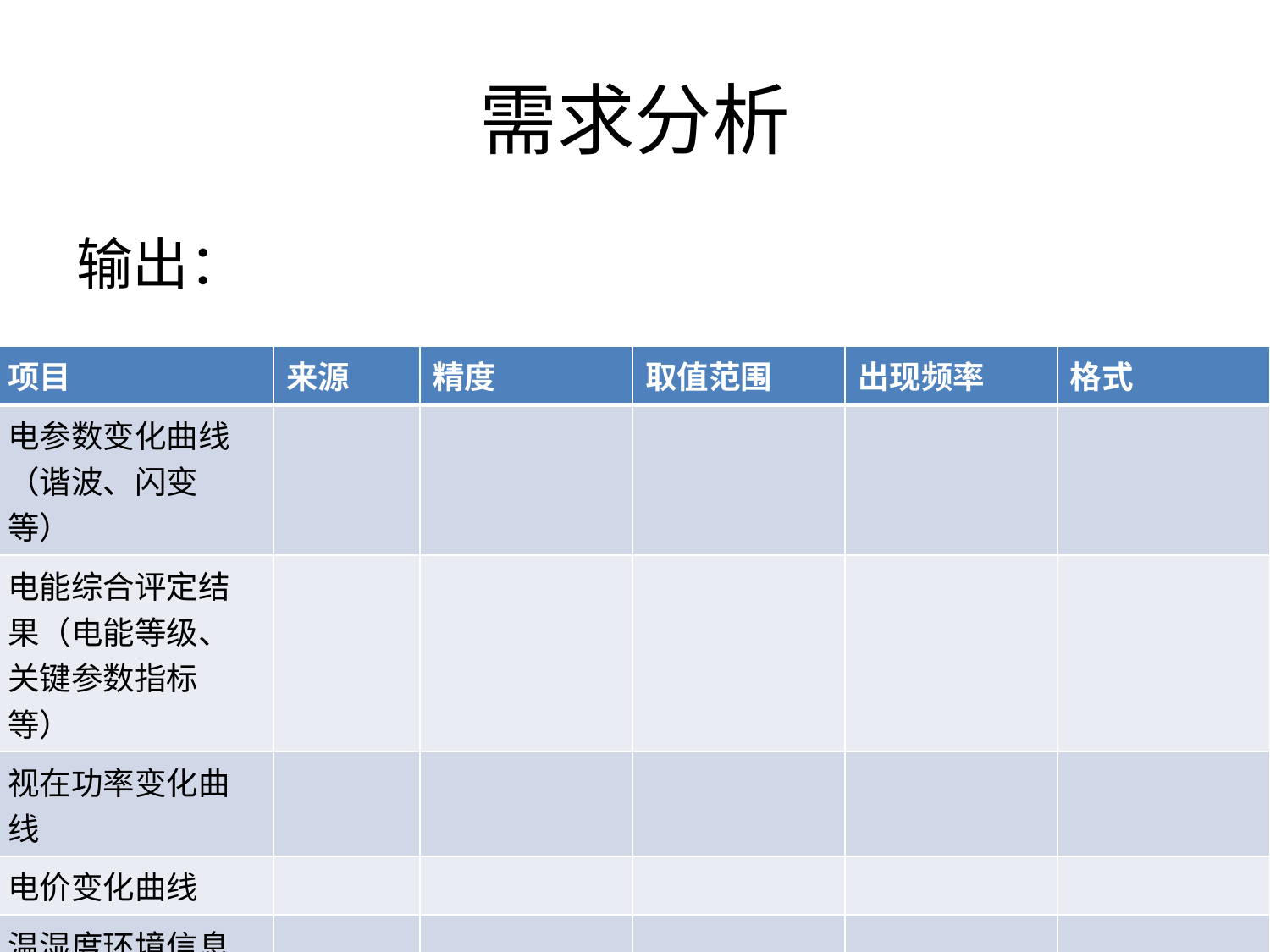

# 需求分析
输出：
| 项目 | 来源 | 精度 | 取值范围 | 出现频率 | 格式 |
| --- | --- | --- | --- | --- | --- |
| 电参数变化曲线（谐波、闪变等） |  |  |  |  |  |
| 电能综合评定结果（电能等级、关键参数指标等） |  |  |  |  |  |
| 视在功率变化曲线 |  |  |  |  |  |
| 电价变化曲线 |  |  |  |  |  |
| 温湿度环境信息 |  |  |  |  |  |
| 同步信息 |  |  |  |  |  |